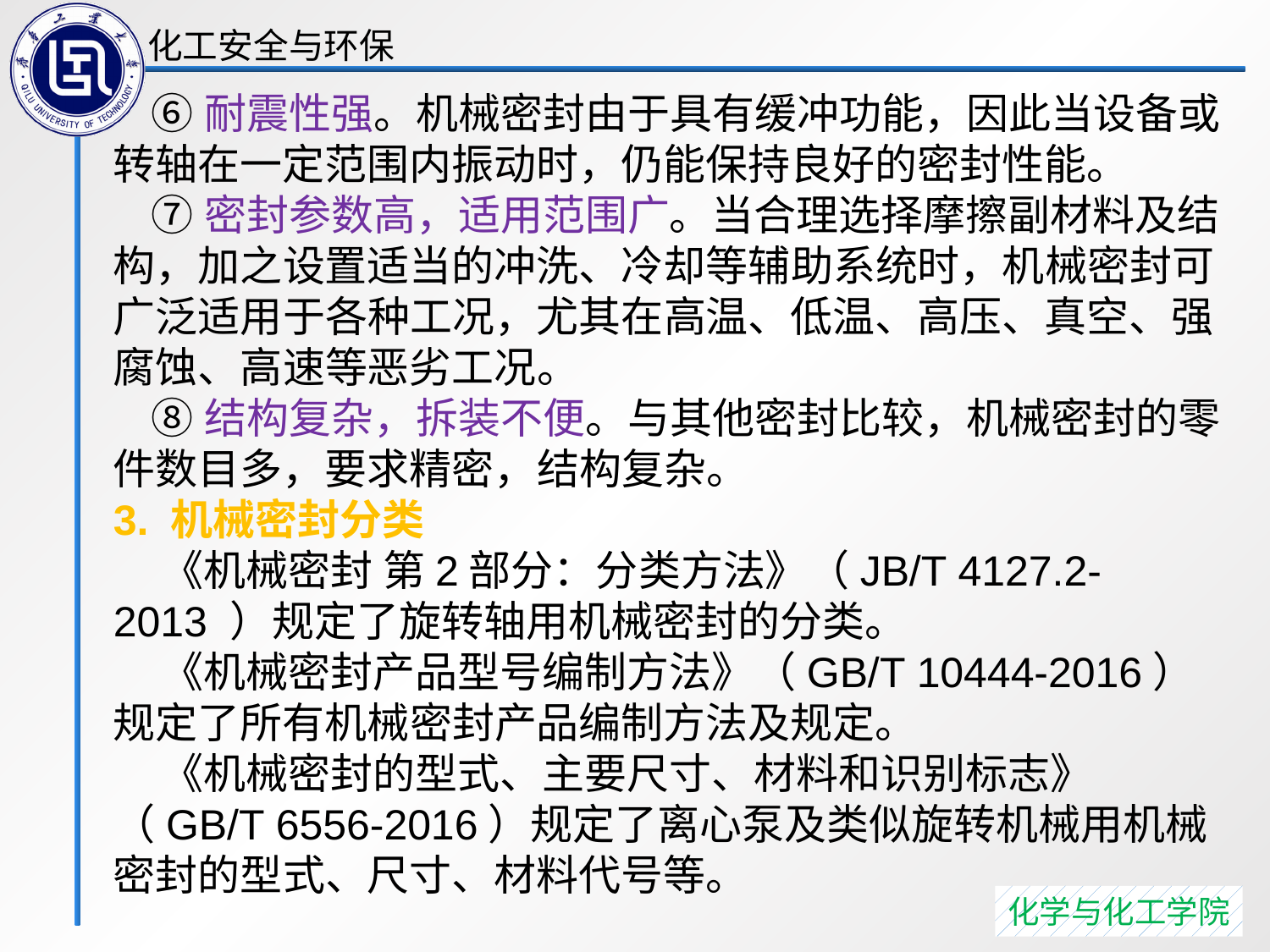

⑥耐震性强。机械密封由于具有缓冲功能，因此当设备或转轴在一定范围内振动时，仍能保持良好的密封性能。
    ⑦密封参数高，适用范围广。当合理选择摩擦副材料及结构，加之设置适当的冲洗、冷却等辅助系统时，机械密封可广泛适用于各种工况，尤其在高温、低温、高压、真空、强腐蚀、高速等恶劣工况。
    ⑧结构复杂，拆装不便。与其他密封比较，机械密封的零件数目多，要求精密，结构复杂。
3. 机械密封分类
    《机械密封 第2部分：分类方法》（JB/T 4127.2-2013 ）规定了旋转轴用机械密封的分类。
    《机械密封产品型号编制方法》（GB/T 10444-2016）规定了所有机械密封产品编制方法及规定。
    《机械密封的型式、主要尺寸、材料和识别标志》（GB/T 6556-2016）规定了离心泵及类似旋转机械用机械密封的型式、尺寸、材料代号等。